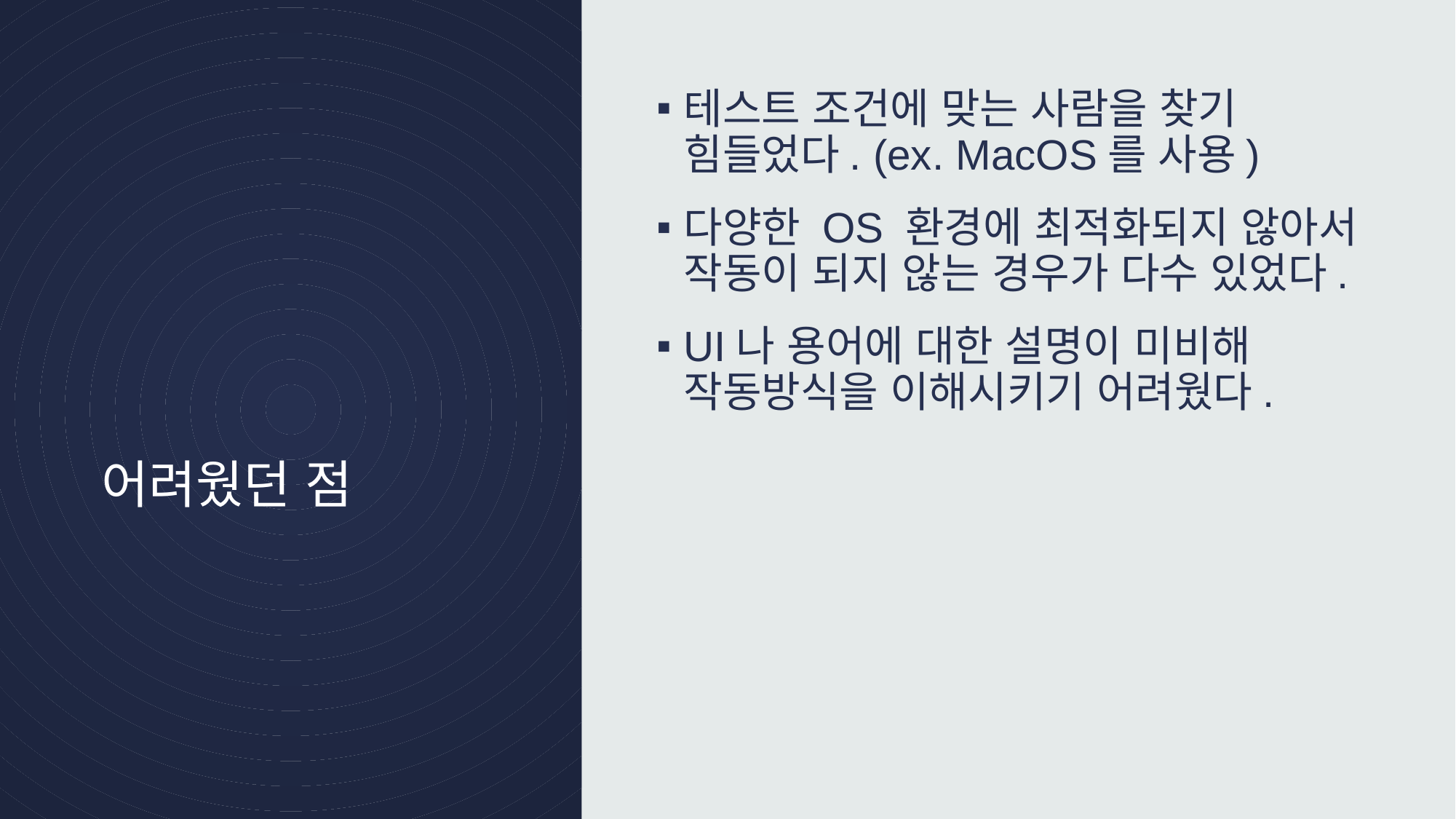

테스트 조건에 맞는 사람을 찾기 힘들었다. (ex. MacOS를 사용)
다양한 OS 환경에 최적화되지 않아서 작동이 되지 않는 경우가 다수 있었다.
UI나 용어에 대한 설명이 미비해 작동방식을 이해시키기 어려웠다.
# 어려웠던 점